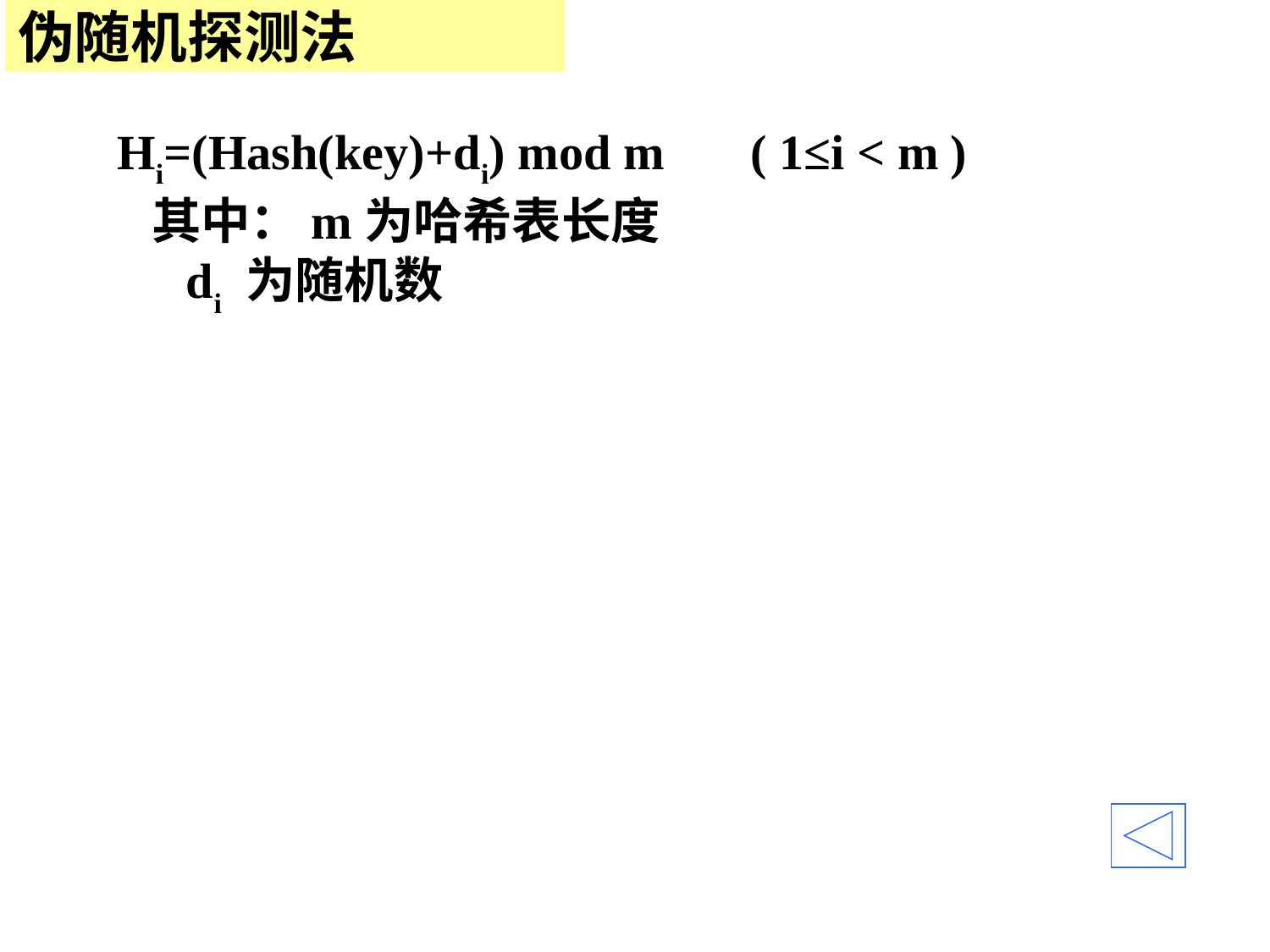

伪随机探测法
Hi=(Hash(key)+di) mod m       ( 1≤i < m )
  其中：m为哈希表长度
     di 为随机数